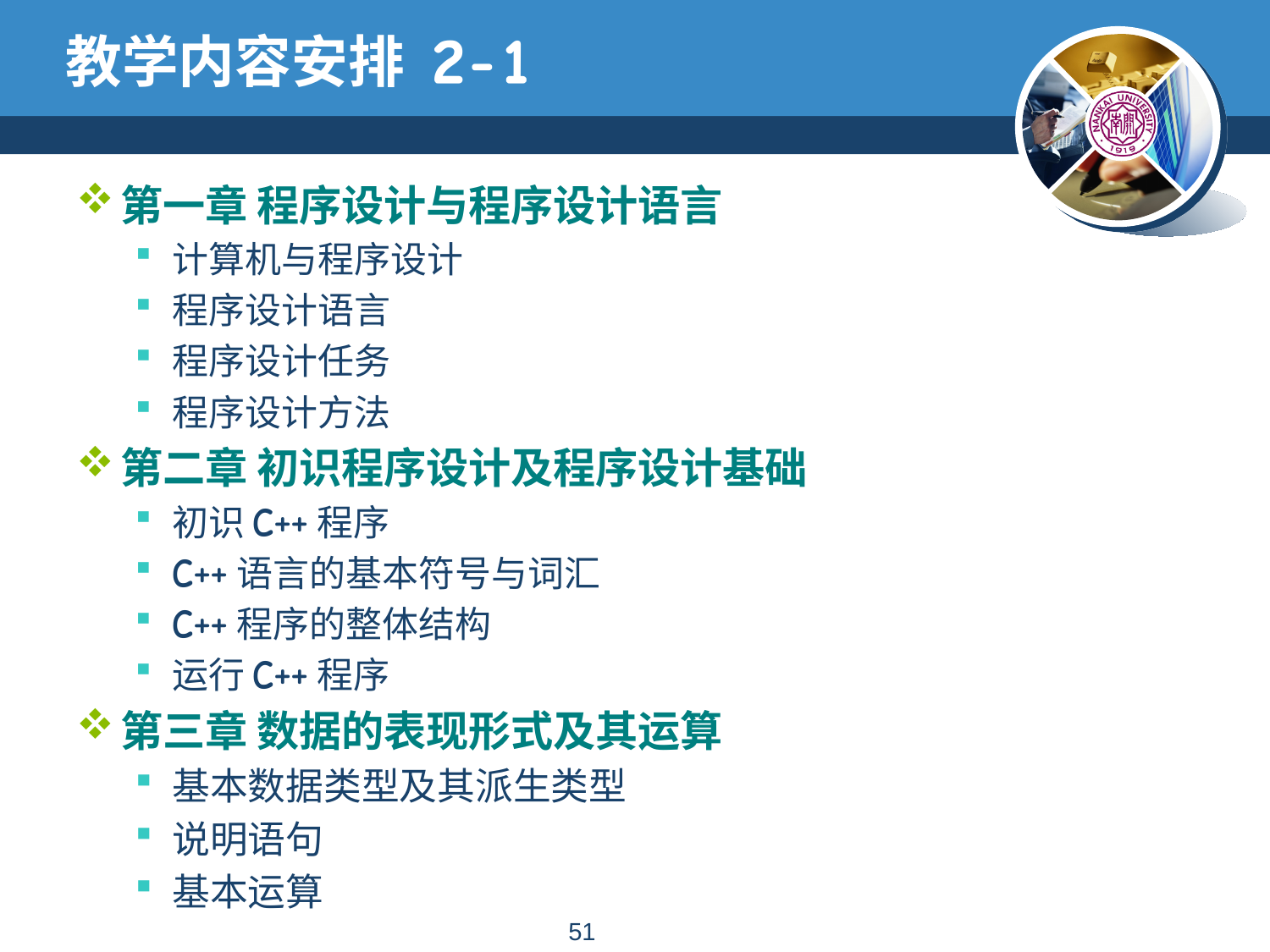

# 教学内容安排 2-1
第一章 程序设计与程序设计语言
计算机与程序设计
程序设计语言
程序设计任务
程序设计方法
第二章 初识程序设计及程序设计基础
初识C++程序
C++语言的基本符号与词汇
C++程序的整体结构
运行C++程序
第三章 数据的表现形式及其运算
基本数据类型及其派生类型
说明语句
基本运算
51